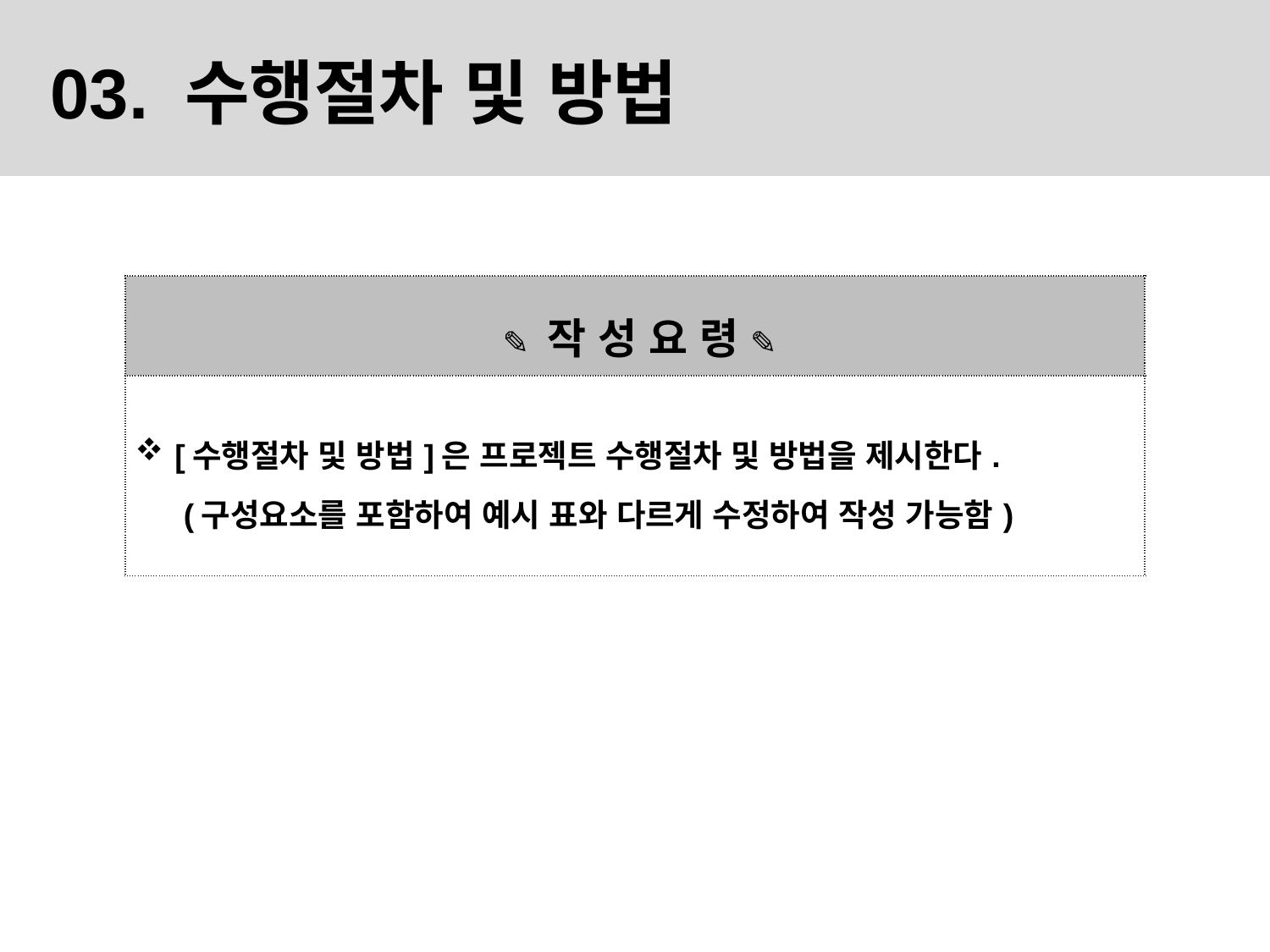

03. 수행절차 및 방법
| ✎ 작 성 요 령 ✎ |
| --- |
| [수행절차 및 방법]은 프로젝트 수행절차 및 방법을 제시한다. (구성요소를 포함하여 예시 표와 다르게 수정하여 작성 가능함) |